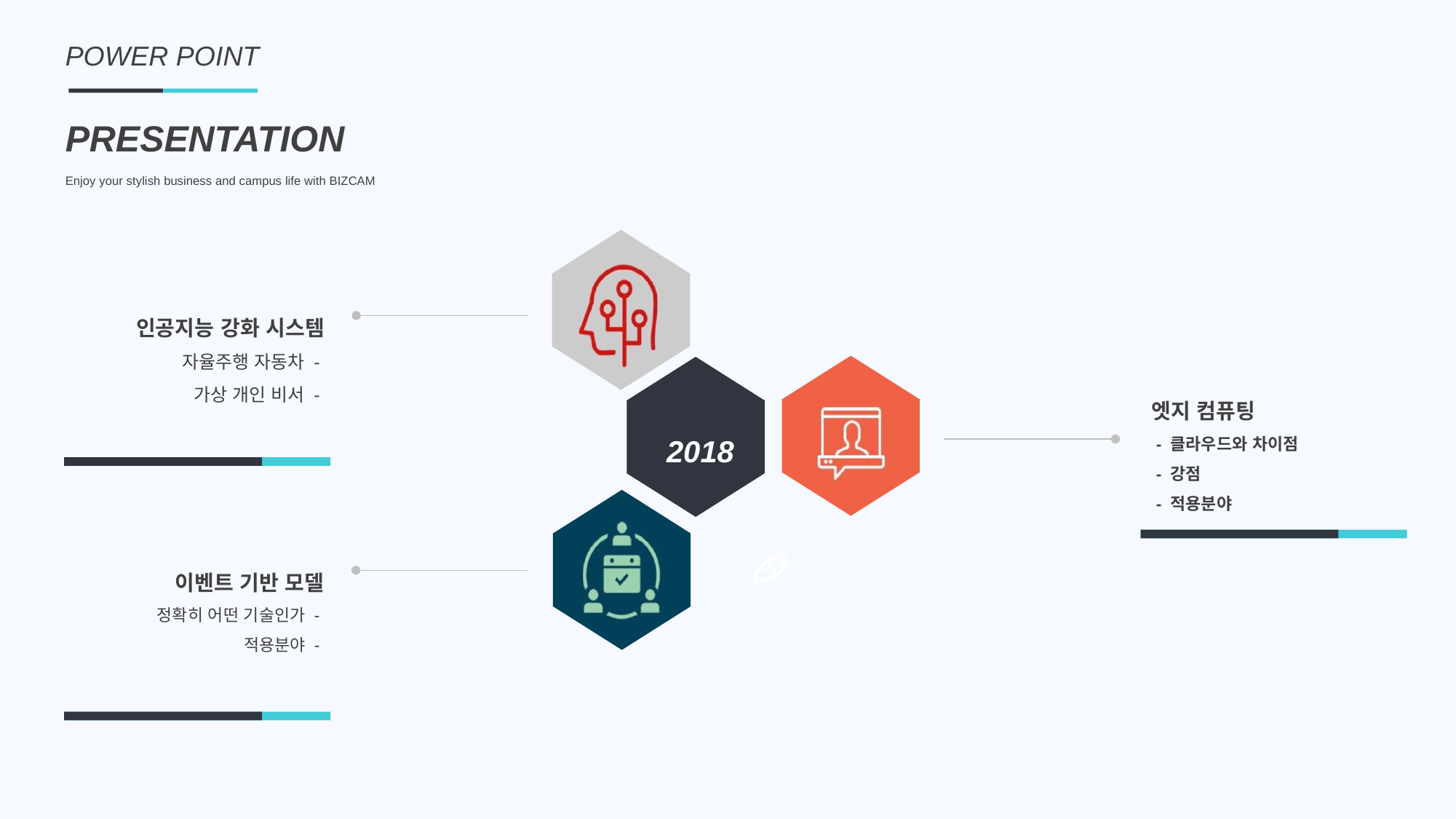

POWER POINT PRESENTATION
Enjoy your stylish business and campus life with BIZCAM

인공지능 강화 시스템
자율주행 자동차 -
가상 개인 비서 -

엣지 컴퓨팅
 - 클라우드와 차이점
 - 강점
 - 적용분야
2018

이벤트 기반 모델
정확히 어떤 기술인가 -
적용분야 -